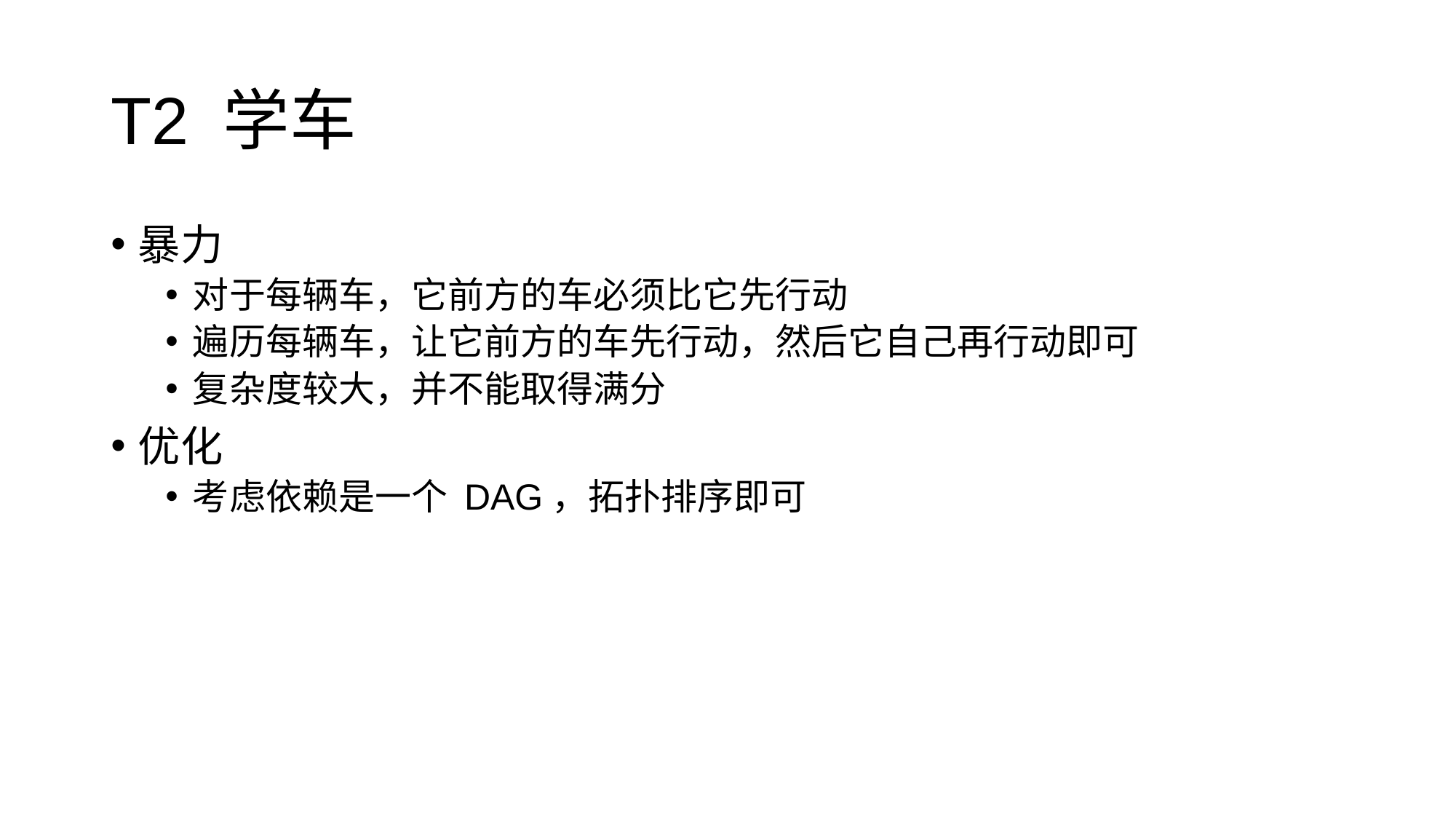

# T2 学车
暴力
对于每辆车，它前方的车必须比它先行动
遍历每辆车，让它前方的车先行动，然后它自己再行动即可
复杂度较大，并不能取得满分
优化
考虑依赖是一个 DAG，拓扑排序即可